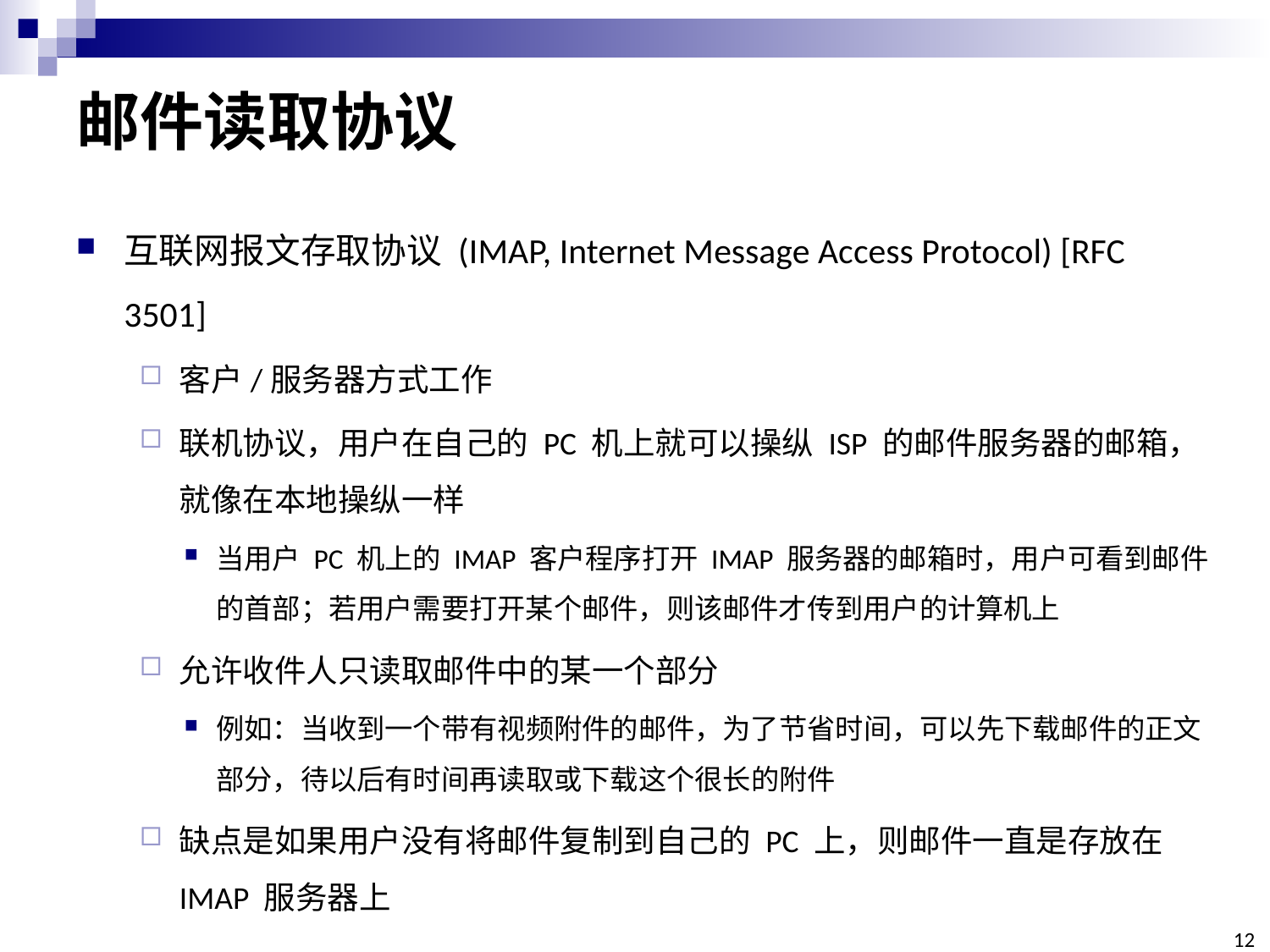

# 邮件读取协议
互联网报文存取协议 (IMAP, Internet Message Access Protocol) [RFC 3501]
客户/服务器方式工作
联机协议，用户在自己的 PC 机上就可以操纵 ISP 的邮件服务器的邮箱，就像在本地操纵一样
当用户 PC 机上的 IMAP 客户程序打开 IMAP 服务器的邮箱时，用户可看到邮件的首部；若用户需要打开某个邮件，则该邮件才传到用户的计算机上
允许收件人只读取邮件中的某一个部分
例如：当收到一个带有视频附件的邮件，为了节省时间，可以先下载邮件的正文部分，待以后有时间再读取或下载这个很长的附件
缺点是如果用户没有将邮件复制到自己的 PC 上，则邮件一直是存放在 IMAP 服务器上
12